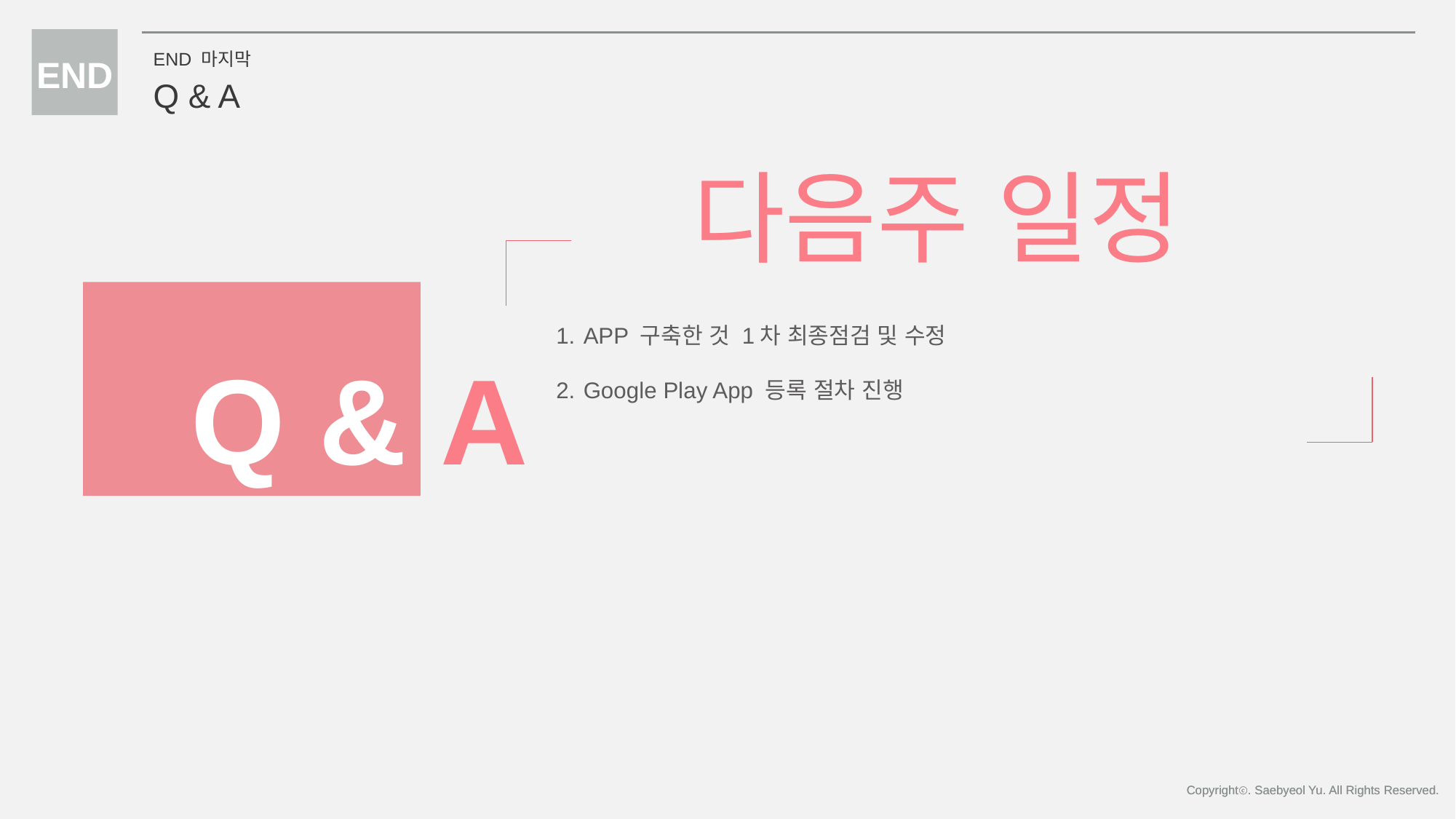

END 마지막
Q & A
END
다음주 일정

APP 구축한 것 1차 최종점검 및 수정

Google Play App 등록 절차 진행

Q & A
Copyrightⓒ. Saebyeol Yu. All Rights Reserved.